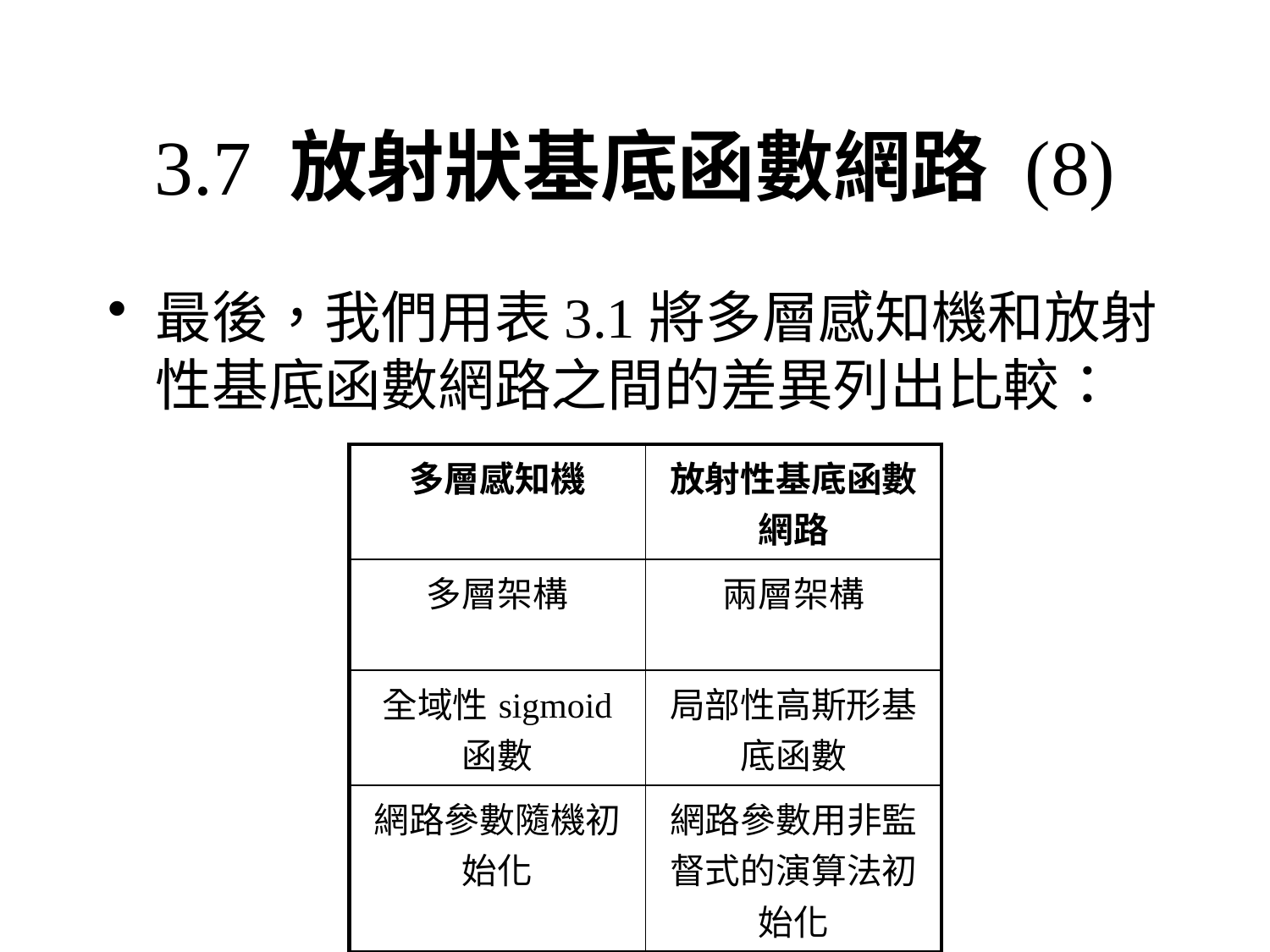

# 3.7 放射狀基底函數網路 (8)
最後，我們用表3.1將多層感知機和放射性基底函數網路之間的差異列出比較：

| 多層感知機 | 放射性基底函數網路 |
| --- | --- |
| 多層架構 | 兩層架構 |
| 全域性sigmoid 函數 | 局部性高斯形基底函數 |
| 網路參數隨機初始化 | 網路參數用非監督式的演算法初始化 |